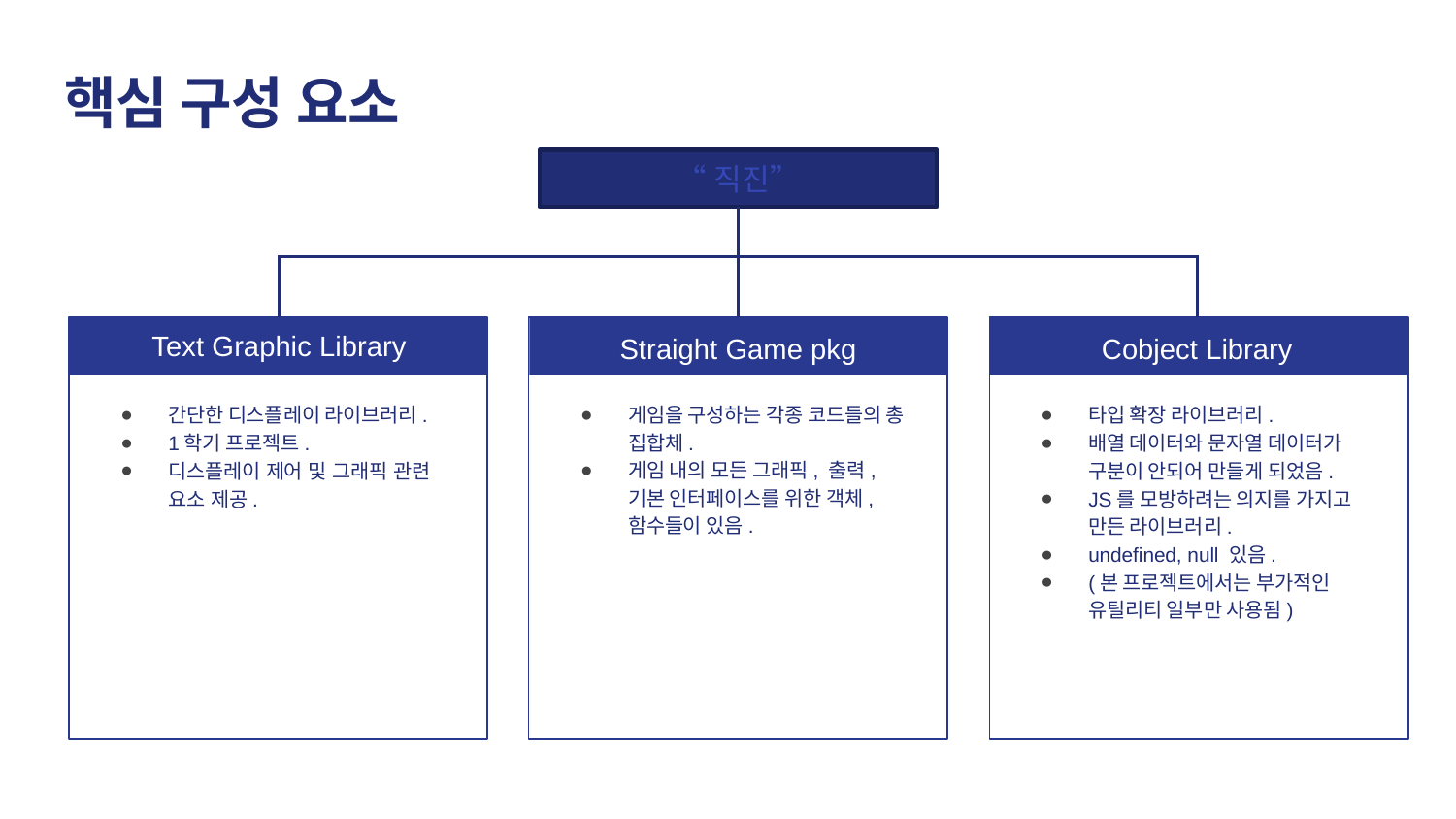

# 핵심 구성 요소
“직진”

Text Graphic Library
Straight Game pkg
Cobject Library
간단한 디스플레이 라이브러리.
1학기 프로젝트.
디스플레이 제어 및 그래픽 관련 요소 제공.
게임을 구성하는 각종 코드들의 총 집합체.
게임 내의 모든 그래픽, 출력, 기본 인터페이스를 위한 객체, 함수들이 있음.
타입 확장 라이브러리.
배열 데이터와 문자열 데이터가 구분이 안되어 만들게 되었음.
JS를 모방하려는 의지를 가지고 만든 라이브러리.
undefined, null 있음.
(본 프로젝트에서는 부가적인 유틸리티 일부만 사용됨)